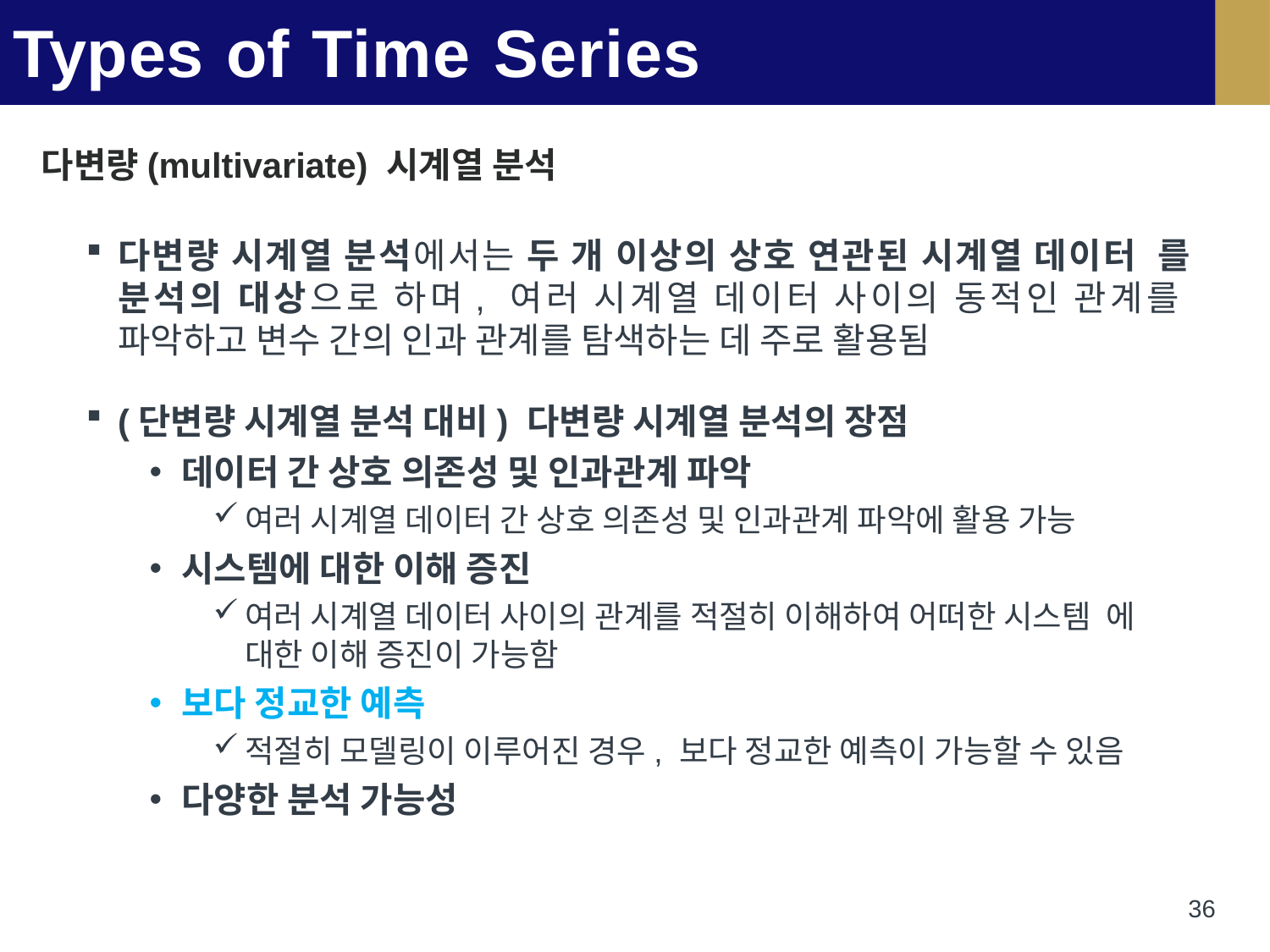

# Types of Time Series Analysis
다변량(multivariate) 시계열 분석

다변량 시계열 분석에서는 두 개 이상의 상호 연관된 시계열 데이터  를 분석의 대상으로 하며, 여러 시계열 데이터 사이의 동적인 관계를  파악하고 변수 간의 인과 관계를 탐색하는 데 주로 활용됨

(단변량 시계열 분석 대비) 다변량 시계열 분석의 장점
데이터 간 상호 의존성 및 인과관계 파악
여러 시계열 데이터 간 상호 의존성 및 인과관계 파악에 활용 가능
시스템에 대한 이해 증진
여러 시계열 데이터 사이의 관계를 적절히 이해하여 어떠한 시스템  에 대한 이해 증진이 가능함
보다 정교한 예측
적절히 모델링이 이루어진 경우, 보다 정교한 예측이 가능할 수 있음
다양한 분석 가능성
36